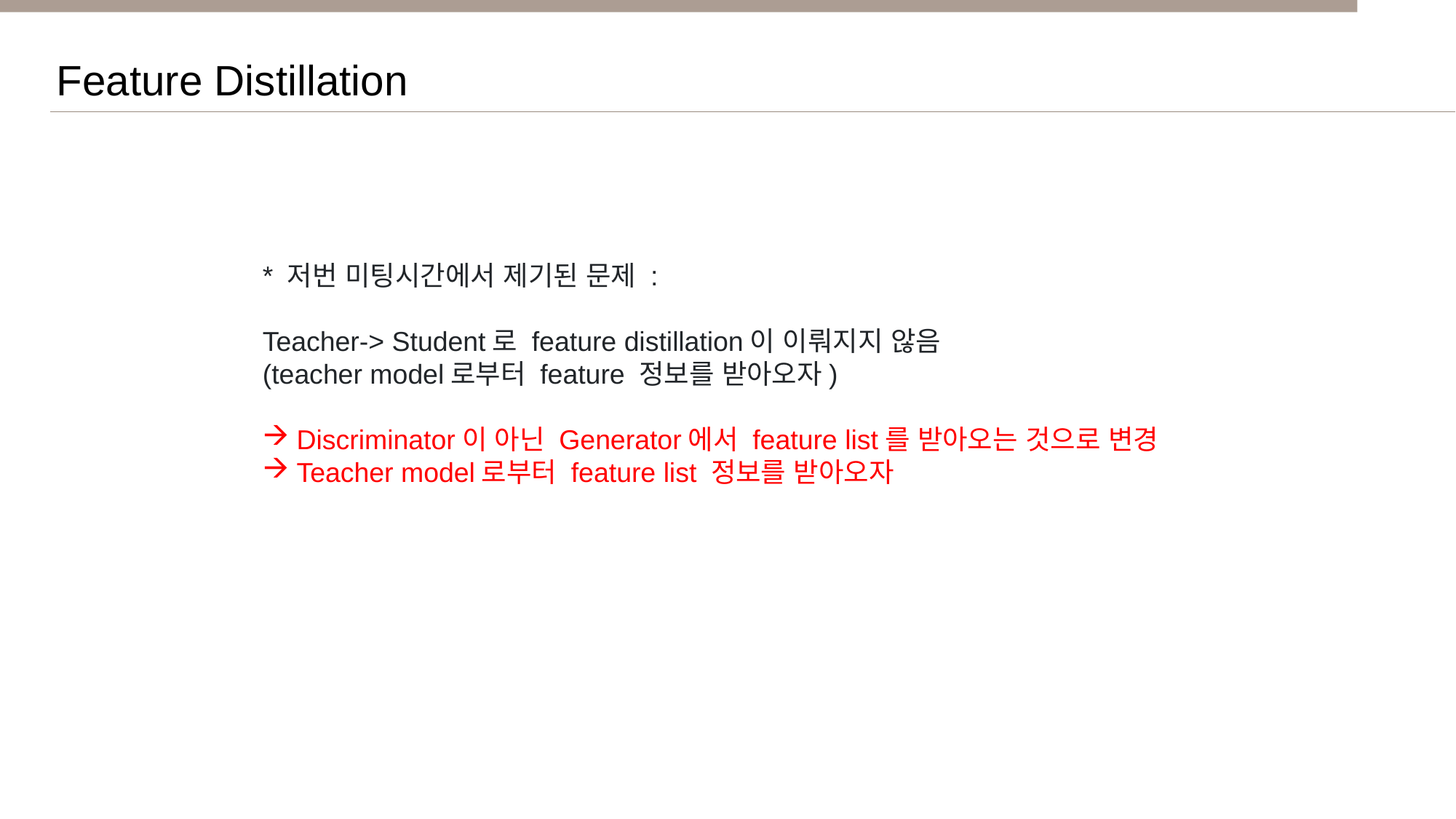

Feature Distillation
* 저번 미팅시간에서 제기된 문제 :

Teacher-> Student로 feature distillation이 이뤄지지 않음
(teacher model로부터 feature 정보를 받아오자)

Discriminator이 아닌 Generator에서 feature list를 받아오는 것으로 변경
Teacher model로부터 feature list 정보를 받아오자